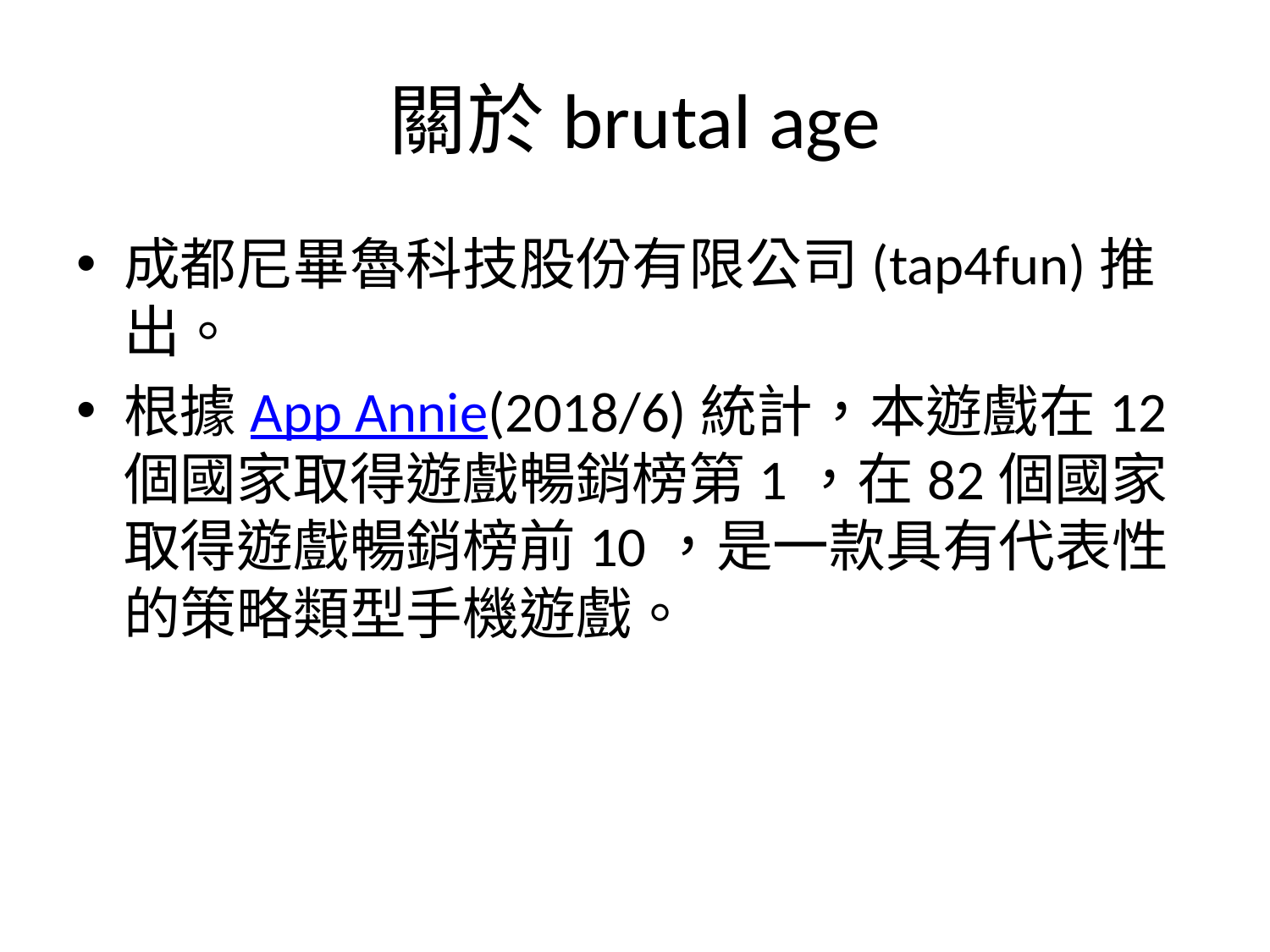

# 關於brutal age
成都尼畢魯科技股份有限公司(tap4fun)推出。
根據App Annie(2018/6)統計，本遊戲在12個國家取得遊戲暢銷榜第1，在82個國家取得遊戲暢銷榜前10，是一款具有代表性的策略類型手機遊戲。